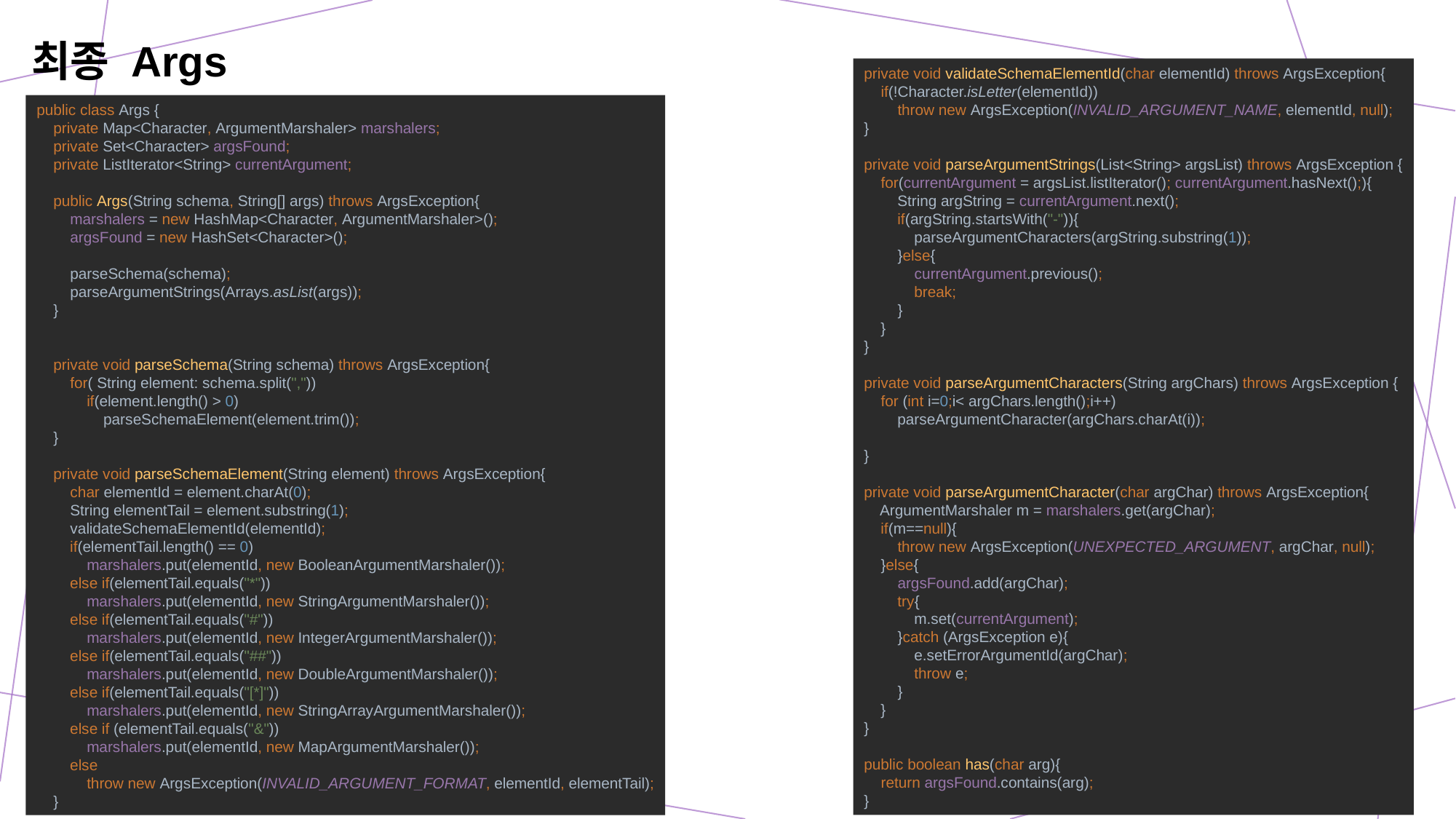

최종 Args
private void validateSchemaElementId(char elementId) throws ArgsException{
    if(!Character.isLetter(elementId))
        throw new ArgsException(INVALID_ARGUMENT_NAME, elementId, null);
}
private void parseArgumentStrings(List<String> argsList) throws ArgsException {
    for(currentArgument = argsList.listIterator(); currentArgument.hasNext();){
        String argString = currentArgument.next();
        if(argString.startsWith("-")){
            parseArgumentCharacters(argString.substring(1));
        }else{
            currentArgument.previous();
            break;
        }
    }
}
private void parseArgumentCharacters(String argChars) throws ArgsException {
    for (int i=0;i< argChars.length();i++)
        parseArgumentCharacter(argChars.charAt(i));
}
private void parseArgumentCharacter(char argChar) throws ArgsException{
    ArgumentMarshaler m = marshalers.get(argChar);
    if(m==null){
        throw new ArgsException(UNEXPECTED_ARGUMENT, argChar, null);
    }else{
        argsFound.add(argChar);
        try{
            m.set(currentArgument);
        }catch (ArgsException e){
            e.setErrorArgumentId(argChar);
            throw e;
        }
    }
}
public boolean has(char arg){
    return argsFound.contains(arg);
}
public class Args {
    private Map<Character, ArgumentMarshaler> marshalers;
    private Set<Character> argsFound;
    private ListIterator<String> currentArgument;
    public Args(String schema, String[] args) throws ArgsException{
        marshalers = new HashMap<Character, ArgumentMarshaler>();
        argsFound = new HashSet<Character>();
        parseSchema(schema);
        parseArgumentStrings(Arrays.asList(args));
    }
    private void parseSchema(String schema) throws ArgsException{
        for( String element: schema.split(","))
            if(element.length() > 0)
                parseSchemaElement(element.trim());
    }
    private void parseSchemaElement(String element) throws ArgsException{
        char elementId = element.charAt(0);
        String elementTail = element.substring(1);
        validateSchemaElementId(elementId);
        if(elementTail.length() == 0)
            marshalers.put(elementId, new BooleanArgumentMarshaler());
        else if(elementTail.equals("*"))
            marshalers.put(elementId, new StringArgumentMarshaler());
        else if(elementTail.equals("#"))
            marshalers.put(elementId, new IntegerArgumentMarshaler());
        else if(elementTail.equals("##"))
            marshalers.put(elementId, new DoubleArgumentMarshaler());
        else if(elementTail.equals("[*]"))
            marshalers.put(elementId, new StringArrayArgumentMarshaler());
        else if (elementTail.equals("&"))
            marshalers.put(elementId, new MapArgumentMarshaler());
        else
            throw new ArgsException(INVALID_ARGUMENT_FORMAT, elementId, elementTail);
    }